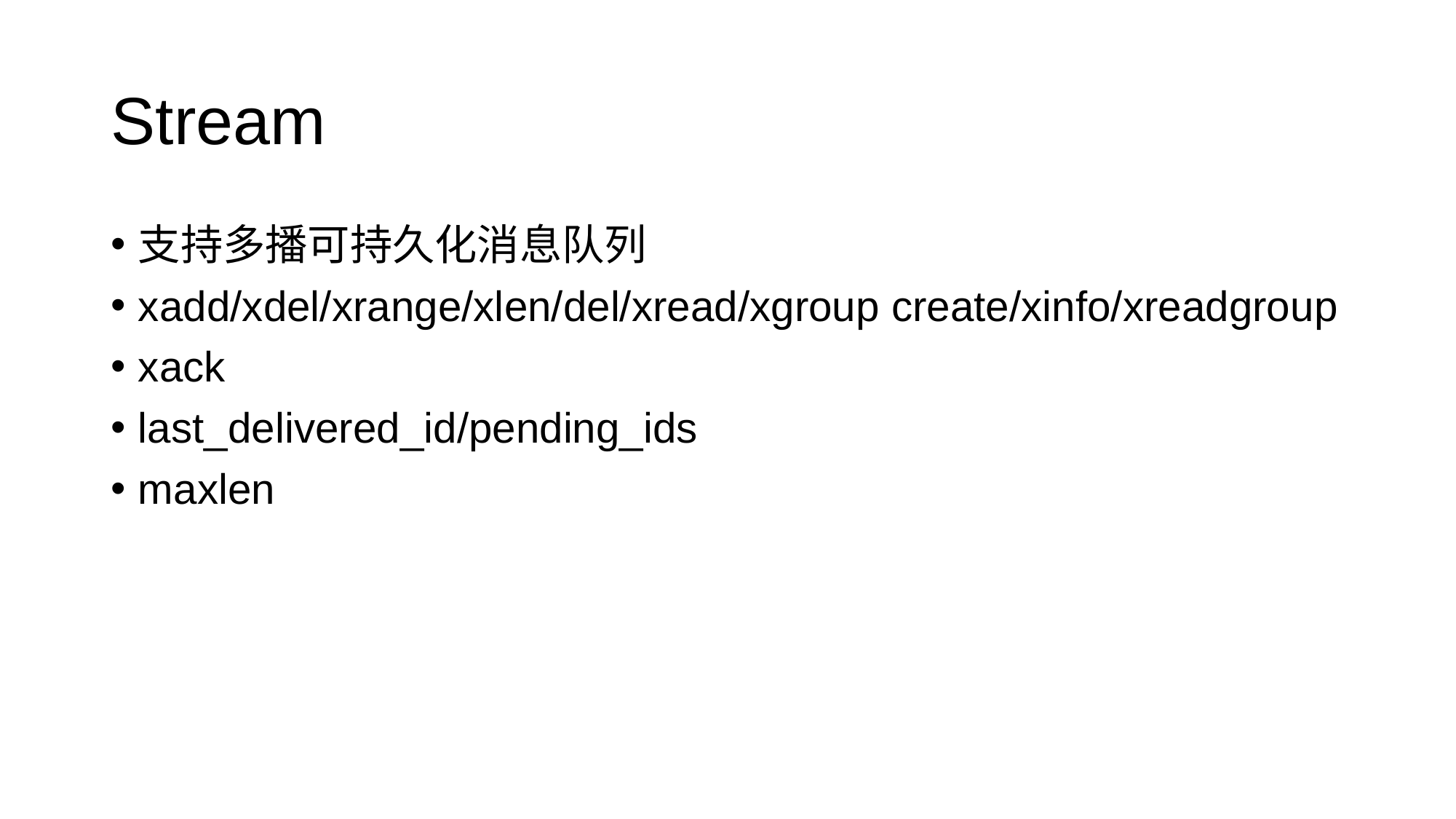

# Stream
支持多播可持久化消息队列
xadd/xdel/xrange/xlen/del/xread/xgroup create/xinfo/xreadgroup
xack
last_delivered_id/pending_ids
maxlen